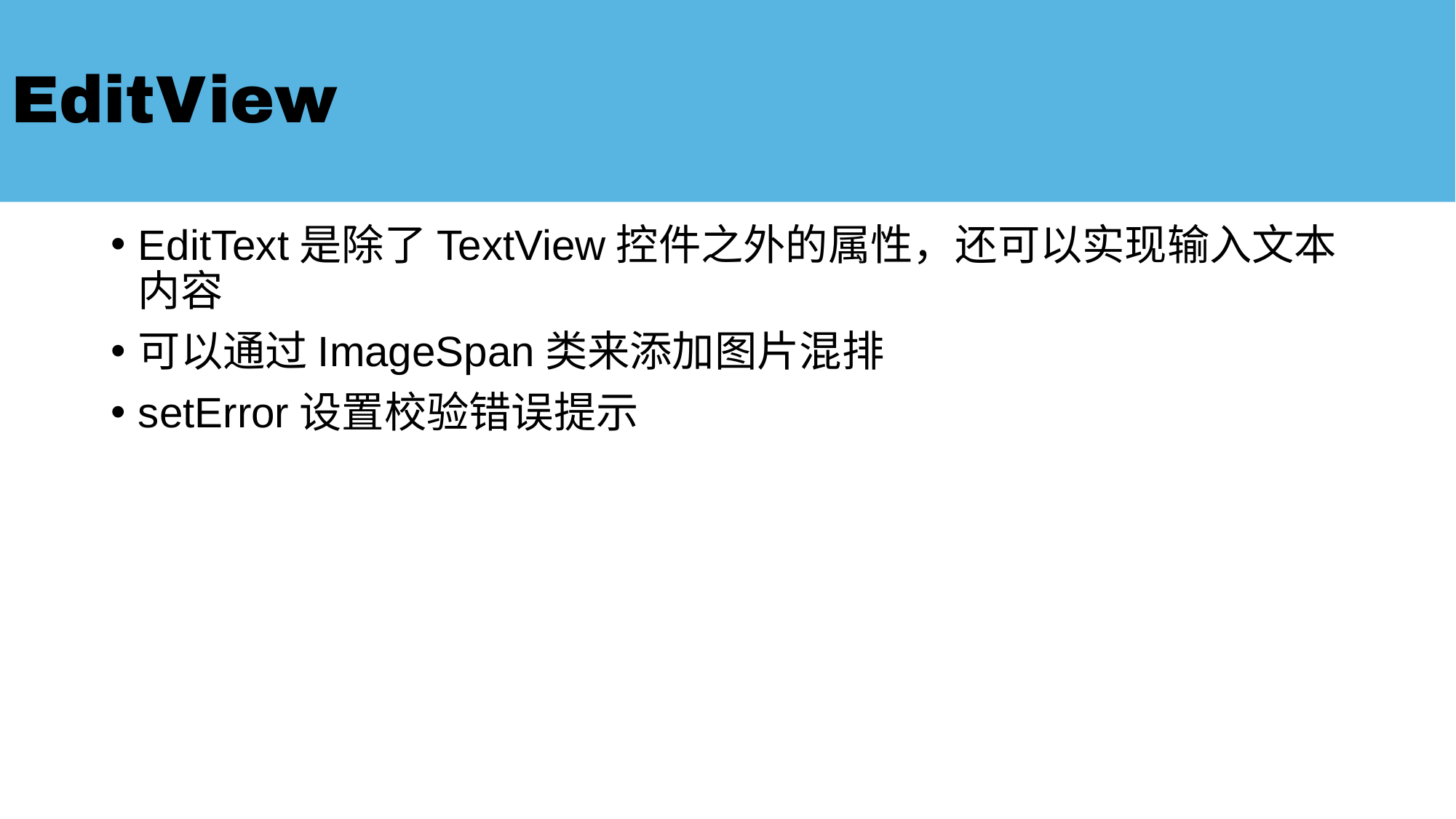

# EditView
EditText是除了TextView控件之外的属性，还可以实现输入文本内容
可以通过ImageSpan类来添加图片混排
setError设置校验错误提示